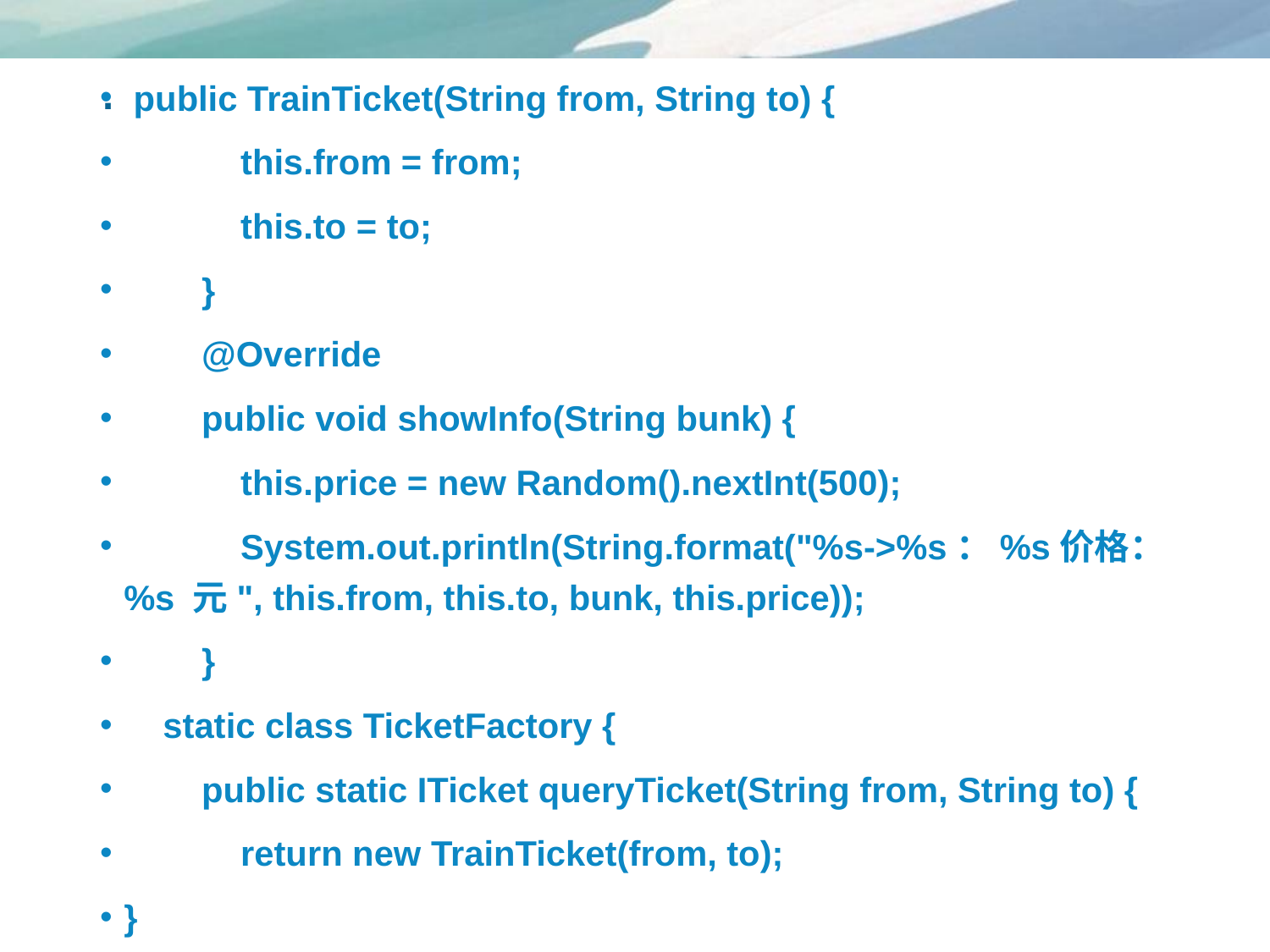

public TrainTicket(String from, String to) {
            this.from = from;
            this.to = to;
        }
        @Override
        public void showInfo(String bunk) {
            this.price = new Random().nextInt(500);
            System.out.println(String.format("%s->%s：%s价格：%s 元", this.from, this.to, bunk, this.price));
        }
    static class TicketFactory {
        public static ITicket queryTicket(String from, String to) {
            return new TrainTicket(from, to);
}
# .